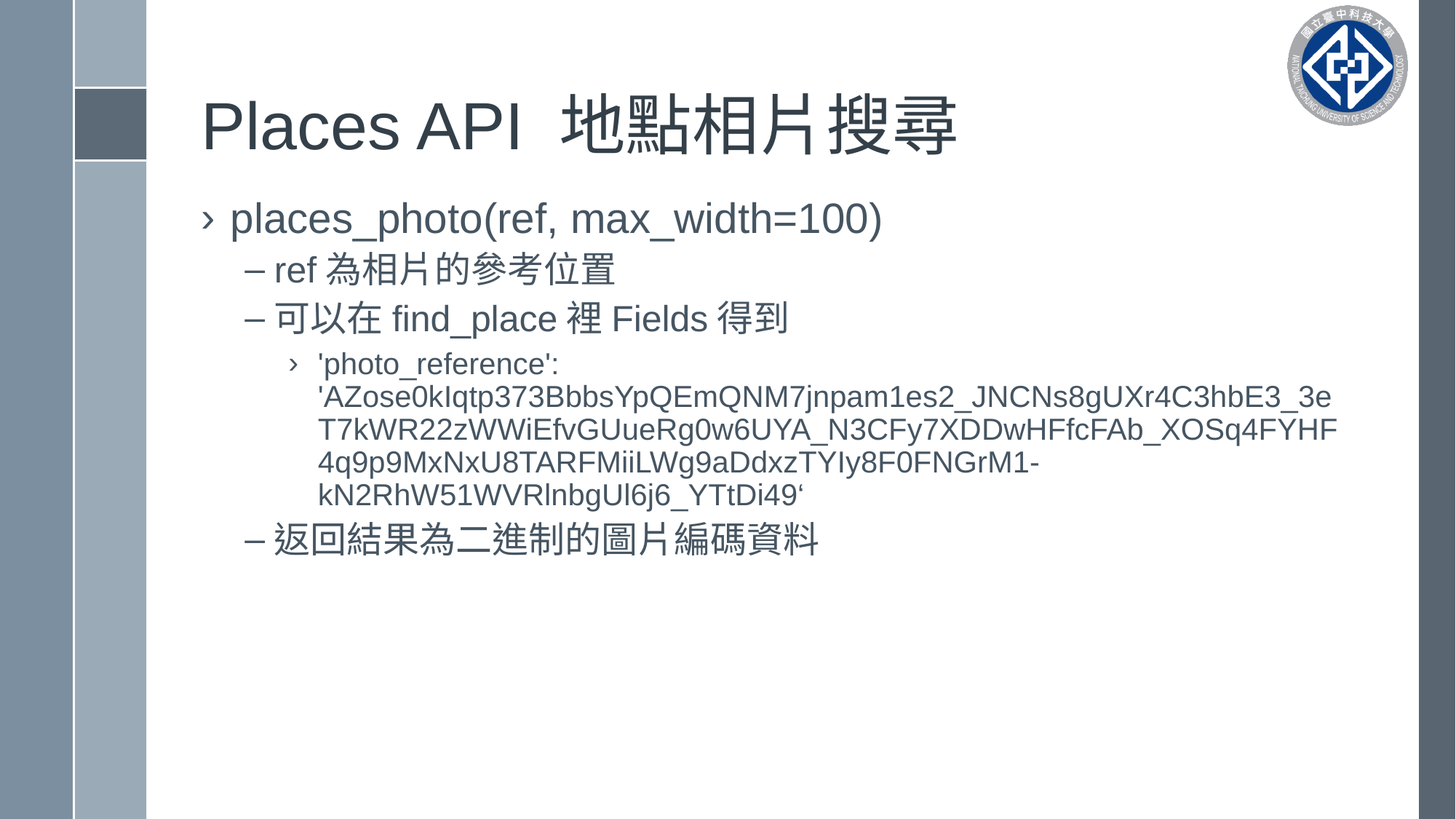

# Places API 地點相片搜尋
places_photo(ref, max_width=100)
ref為相片的參考位置
可以在find_place裡Fields得到
'photo_reference': 'AZose0kIqtp373BbbsYpQEmQNM7jnpam1es2_JNCNs8gUXr4C3hbE3_3eT7kWR22zWWiEfvGUueRg0w6UYA_N3CFy7XDDwHFfcFAb_XOSq4FYHF4q9p9MxNxU8TARFMiiLWg9aDdxzTYIy8F0FNGrM1-kN2RhW51WVRlnbgUl6j6_YTtDi49‘
返回結果為二進制的圖片編碼資料